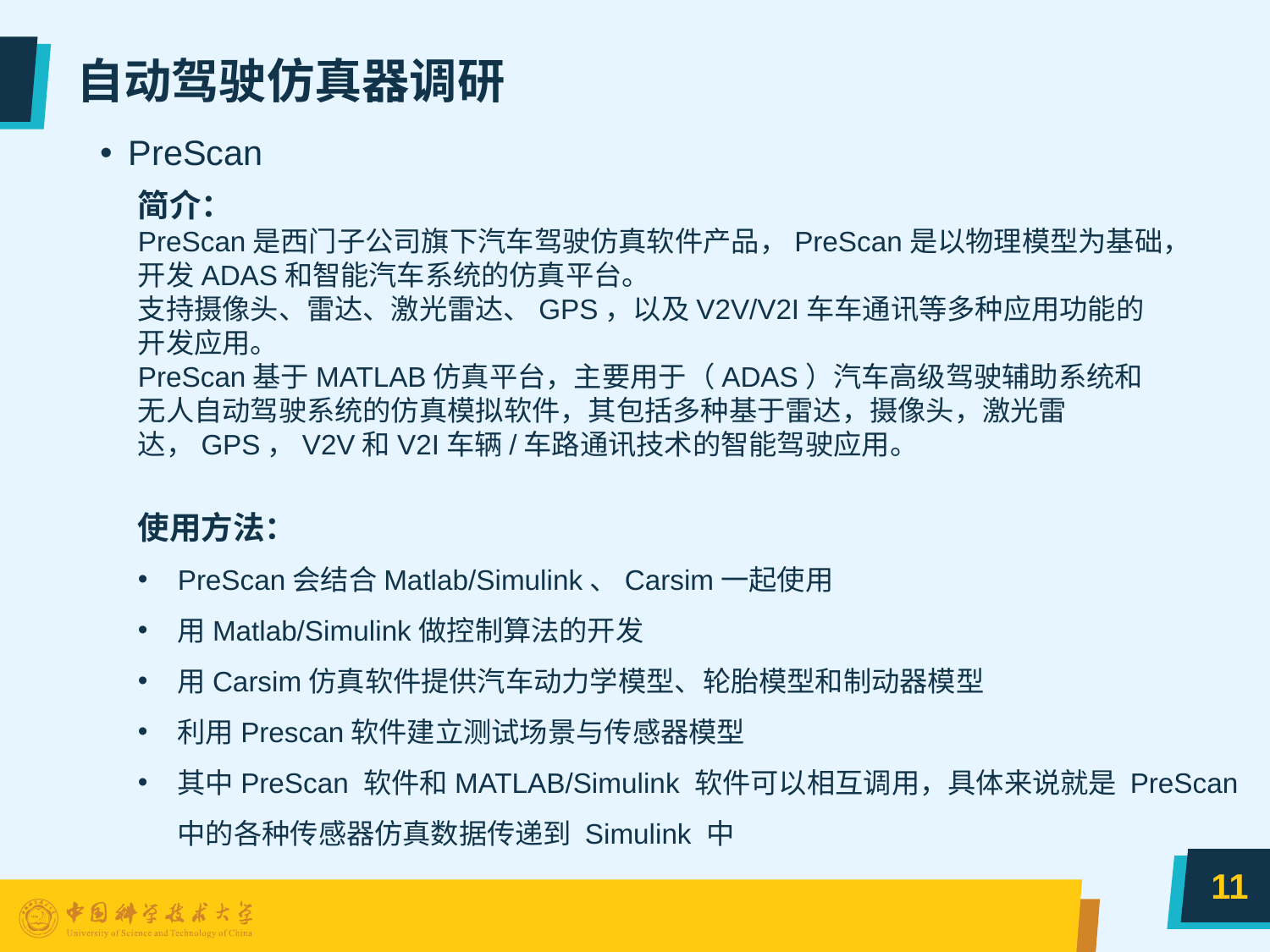

# 自动驾驶仿真器调研
PreScan
简介：
PreScan是西门子公司旗下汽车驾驶仿真软件产品，PreScan是以物理模型为基础，开发ADAS和智能汽车系统的仿真平台。
支持摄像头、雷达、激光雷达、GPS，以及V2V/V2I车车通讯等多种应用功能的开发应用。
PreScan基于MATLAB仿真平台，主要用于（ADAS）汽车高级驾驶辅助系统和无人自动驾驶系统的仿真模拟软件，其包括多种基于雷达，摄像头，激光雷达，GPS，V2V和V2I车辆/车路通讯技术的智能驾驶应用。
使用方法：
PreScan会结合Matlab/Simulink、Carsim一起使用
用Matlab/Simulink做控制算法的开发
用Carsim仿真软件提供汽车动力学模型、轮胎模型和制动器模型
利用Prescan软件建立测试场景与传感器模型
其中PreScan 软件和MATLAB/Simulink 软件可以相互调用，具体来说就是 PreScan 中的各种传感器仿真数据传递到 Simulink 中
11